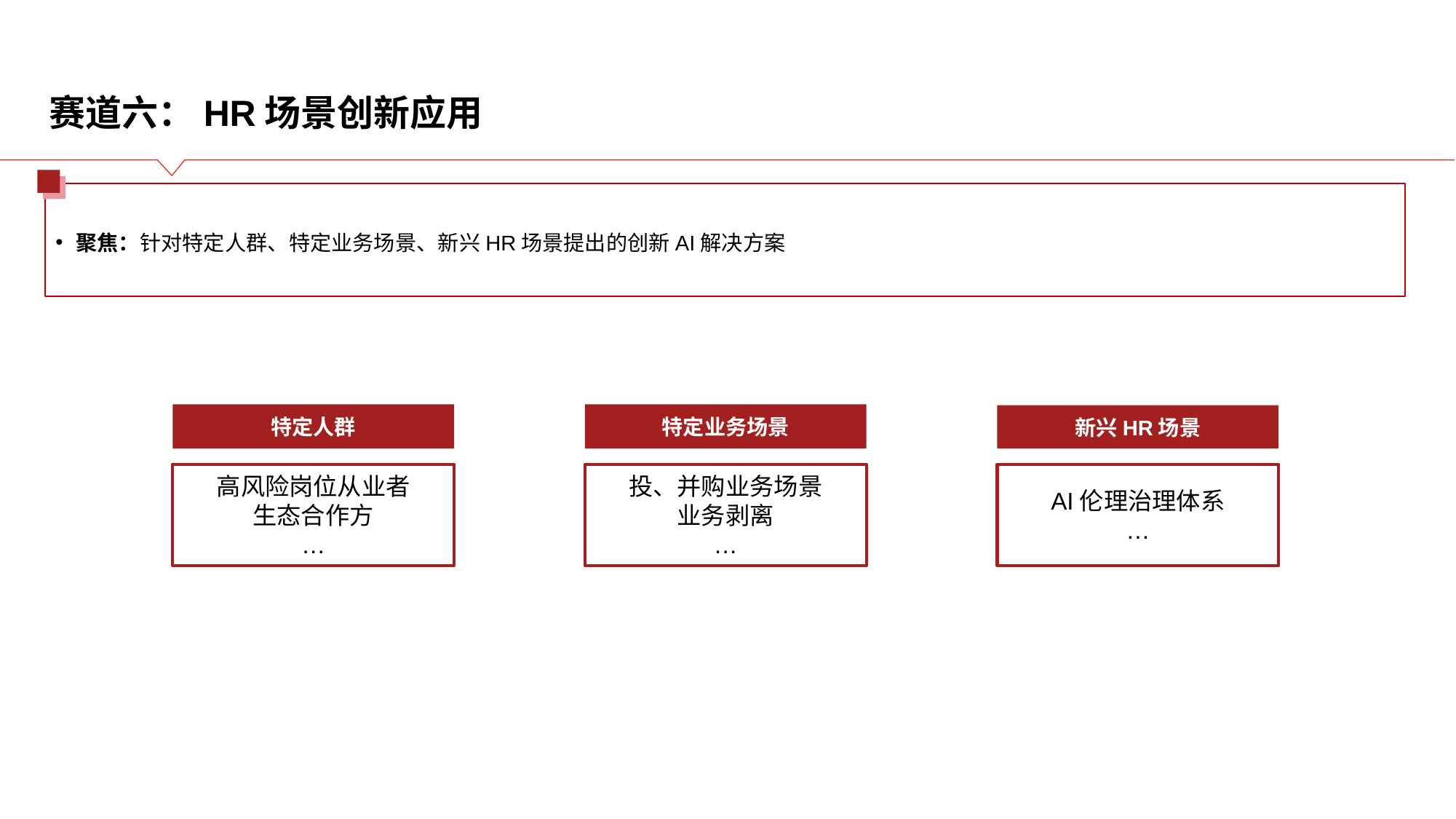

# 赛道六：HR场景创新应用

聚焦：针对特定人群、特定业务场景、新兴HR场景提出的创新AI解决方案
特定业务场景
特定人群
新兴HR场景
高风险岗位从业者
生态合作方
…
投、并购业务场景
业务剥离
…
AI伦理治理体系
…